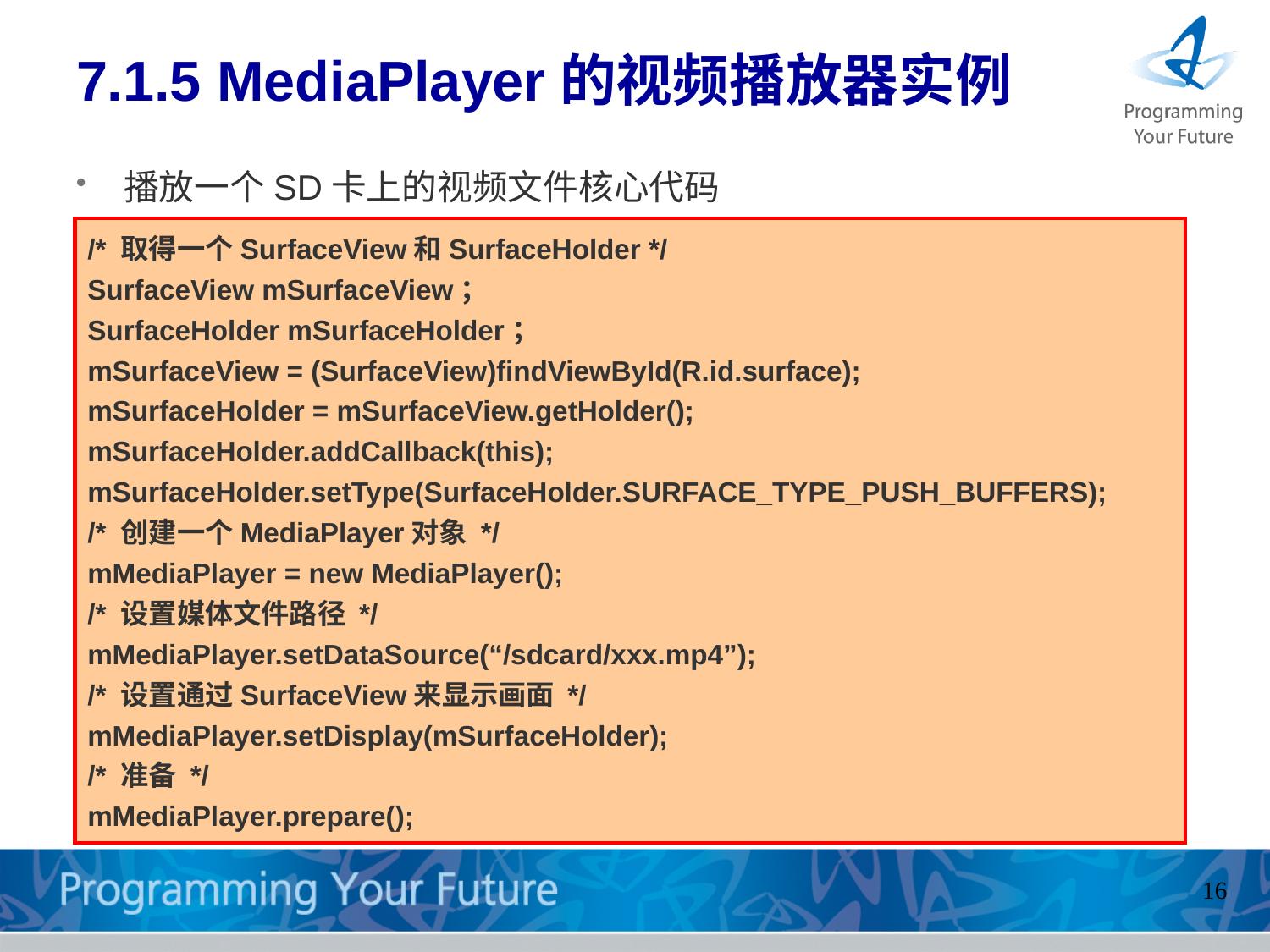

# 7.1.5 MediaPlayer的视频播放器实例
播放一个SD卡上的视频文件核心代码

/* 取得一个SurfaceView和SurfaceHolder */
SurfaceView mSurfaceView；
SurfaceHolder mSurfaceHolder；
mSurfaceView = (SurfaceView)findViewById(R.id.surface);
mSurfaceHolder = mSurfaceView.getHolder();
mSurfaceHolder.addCallback(this);
mSurfaceHolder.setType(SurfaceHolder.SURFACE_TYPE_PUSH_BUFFERS);
/* 创建一个MediaPlayer对象 */
mMediaPlayer = new MediaPlayer();
/* 设置媒体文件路径 */
mMediaPlayer.setDataSource(“/sdcard/xxx.mp4”);
/* 设置通过SurfaceView来显示画面 */
mMediaPlayer.setDisplay(mSurfaceHolder);
/* 准备 */
mMediaPlayer.prepare();